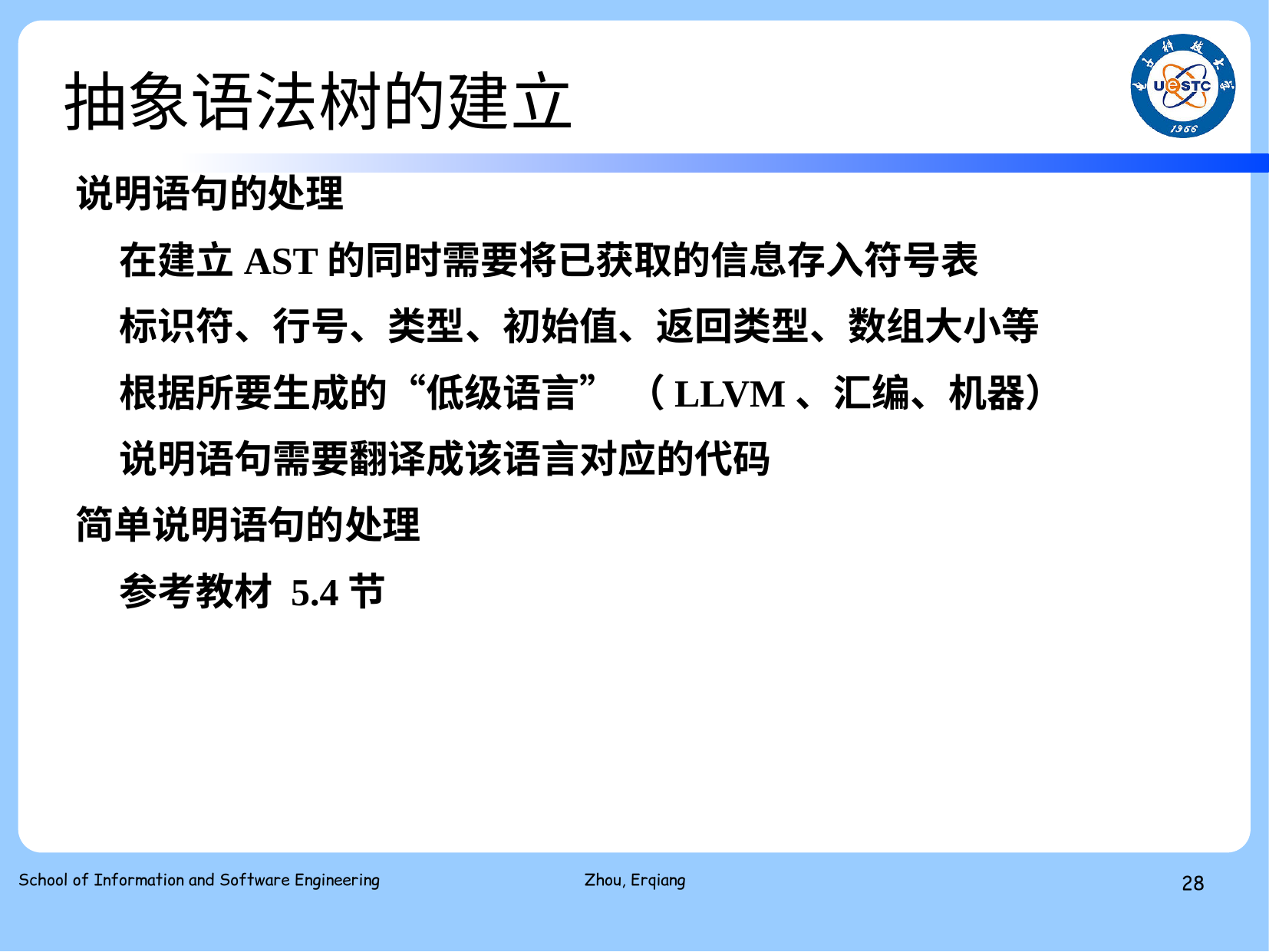

# 抽象语法树的建立
说明语句的处理
    在建立AST的同时需要将已获取的信息存入符号表
    标识符、行号、类型、初始值、返回类型、数组大小等
    根据所要生成的“低级语言” （LLVM、汇编、机器）
    说明语句需要翻译成该语言对应的代码
简单说明语句的处理
    参考教材 5.4节

School of Information and Software Engineering
Zhou, Erqiang
28